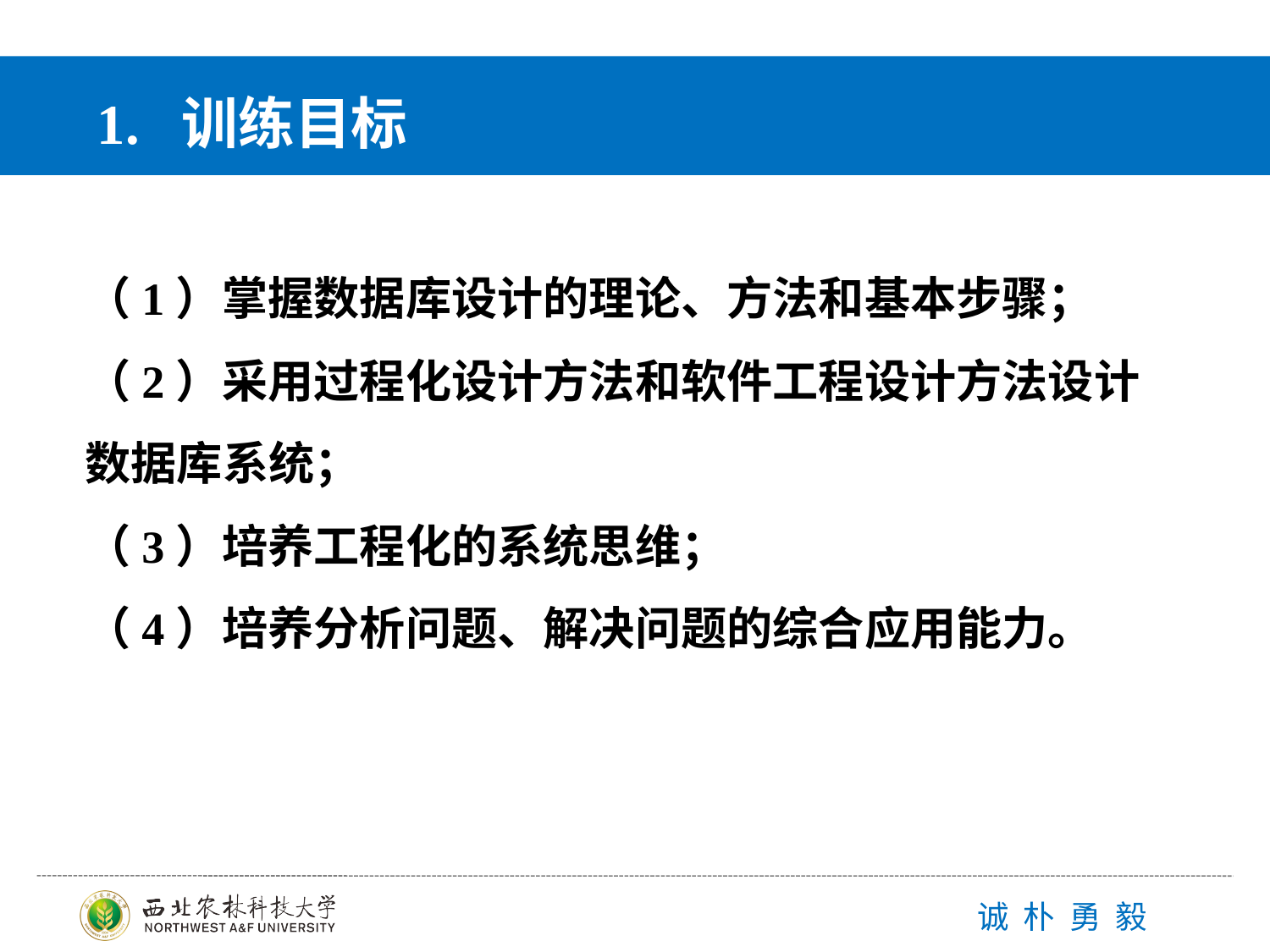

1.  训练目标
（1）掌握数据库设计的理论、方法和基本步骤；
（2）采用过程化设计方法和软件工程设计方法设计数据库系统；
（3）培养工程化的系统思维；
（4）培养分析问题、解决问题的综合应用能力。